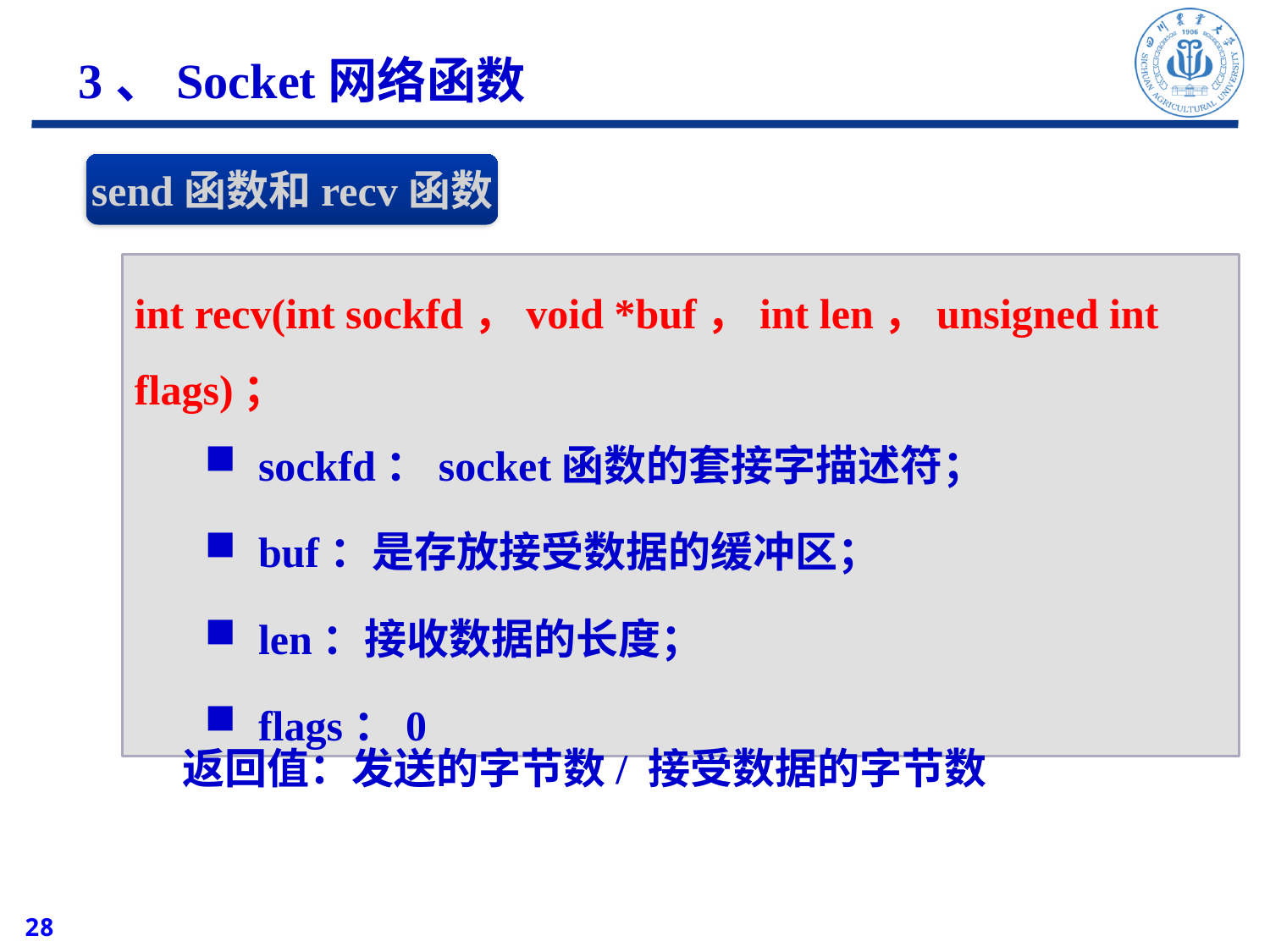

3、Socket网络函数
send函数和recv函数
int recv(int sockfd，void *buf，int len，unsigned int flags)；
  sockfd：socket函数的套接字描述符；
  buf：是存放接受数据的缓冲区；
  len：接收数据的长度；
  flags：0
返回值：发送的字节数/ 接受数据的字节数